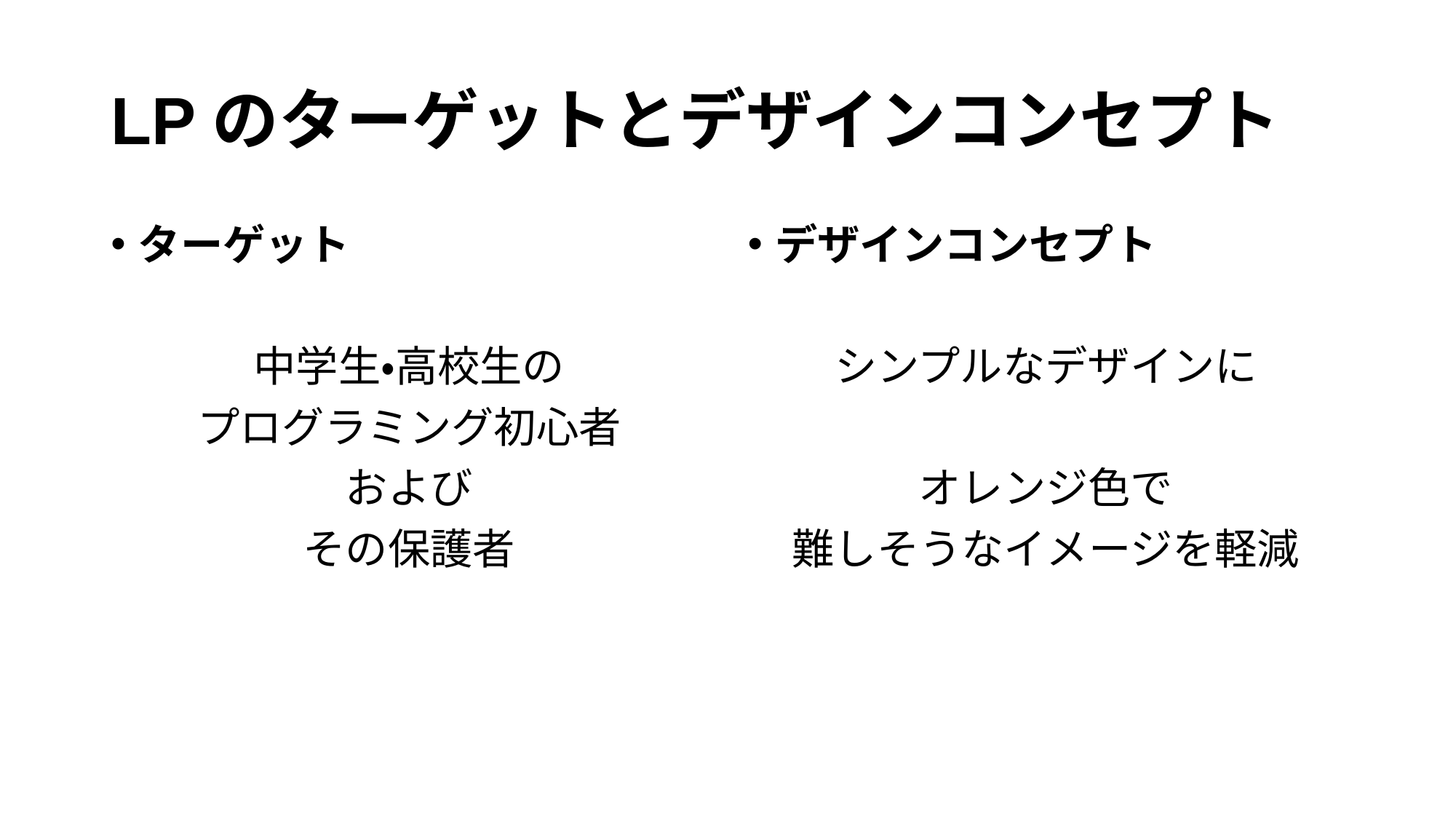

# LPのターゲットとデザインコンセプト
ターゲット

中学生・高校生の
プログラミング初心者
および
その保護者
デザインコンセプト

シンプルなデザインに

オレンジ色で
難しそうなイメージを軽減